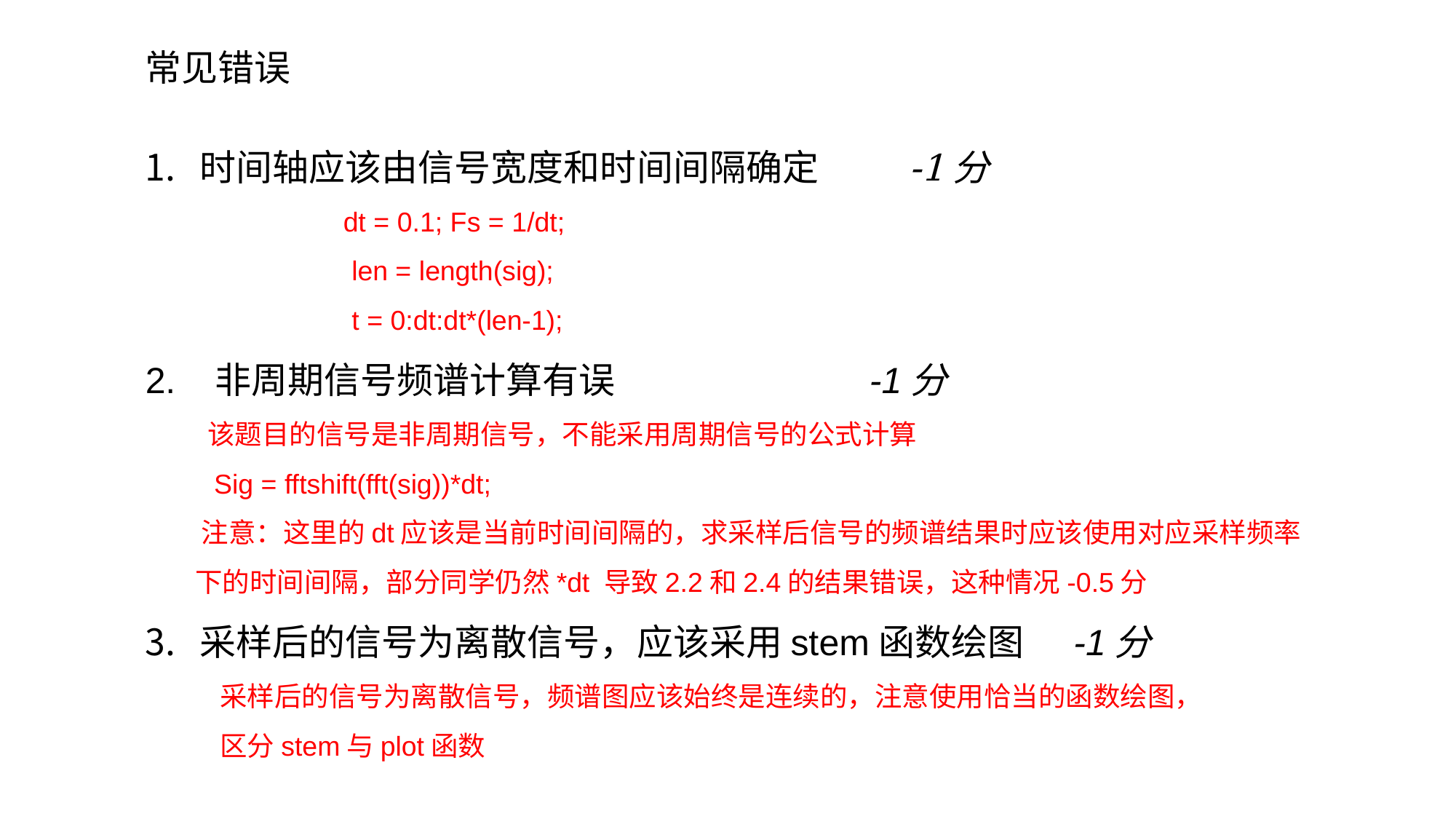

常见错误
时间轴应该由信号宽度和时间间隔确定          -1分
                                 dt = 0.1; Fs = 1/dt;
                           len = length(sig);
                           t = 0:dt:dt*(len-1);
2.   非周期信号频谱计算有误                              -1分
         该题目的信号是非周期信号，不能采用周期信号的公式计算
         Sig = fftshift(fft(sig))*dt;
        注意：这里的dt应该是当前时间间隔的，求采样后信号的频谱结果时应该使用对应采样频率
       下的时间间隔，部分同学仍然*dt 导致2.2和2.4的结果错误，这种情况-0.5分
采样后的信号为离散信号，应该采用stem函数绘图     -1分
           采样后的信号为离散信号，频谱图应该始终是连续的，注意使用恰当的函数绘图，
           区分stem与plot函数